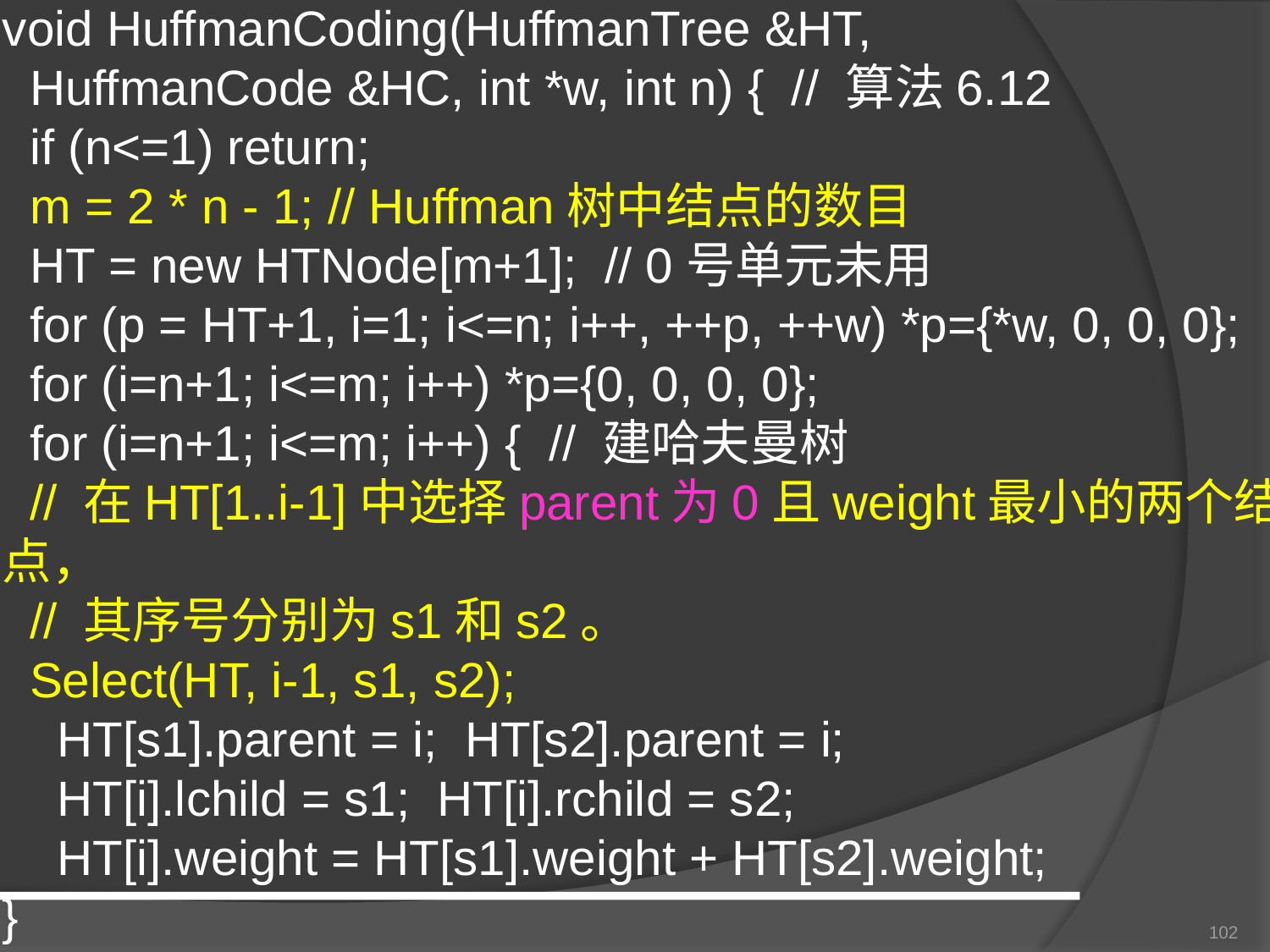

void HuffmanCoding(HuffmanTree &HT,
  HuffmanCode &HC, int *w, int n) {  // 算法6.12
  if (n<=1) return;
  m = 2 * n - 1; // Huffman树中结点的数目
  HT = new HTNode[m+1];  // 0号单元未用
  for (p = HT+1, i=1; i<=n; i++, ++p, ++w) *p={*w, 0, 0, 0};
  for (i=n+1; i<=m; i++) *p={0, 0, 0, 0};
  for (i=n+1; i<=m; i++) {  // 建哈夫曼树
  // 在HT[1..i-1]中选择parent为0且weight最小的两个结点，
  // 其序号分别为s1和s2。
  Select(HT, i-1, s1, s2);
    HT[s1].parent = i;  HT[s2].parent = i;
    HT[i].lchild = s1;  HT[i].rchild = s2;
    HT[i].weight = HT[s1].weight + HT[s2].weight;
}
102